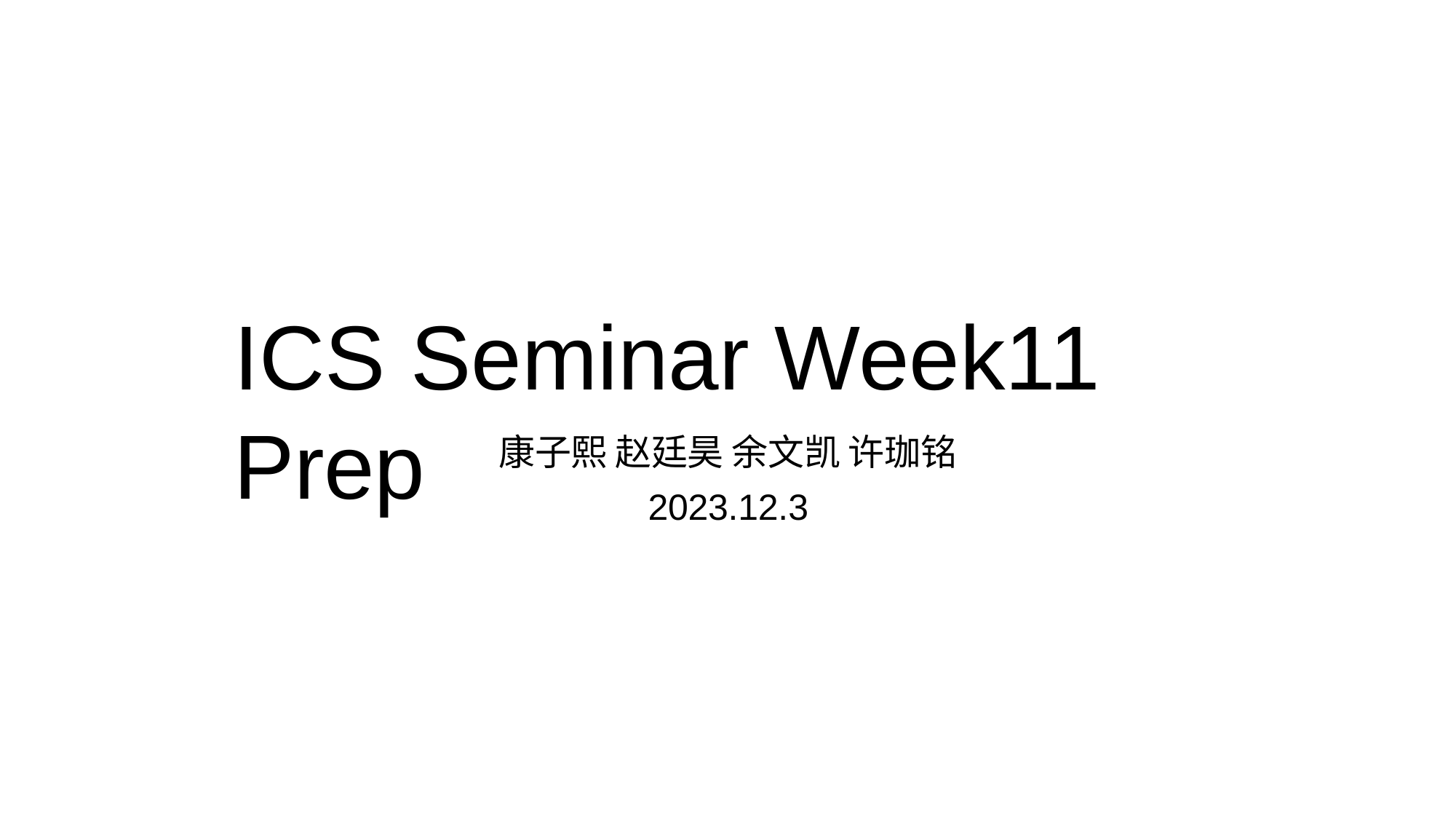

# ICS Seminar Week11 Prep
康子熙 赵廷昊 余文凯 许珈铭
2023.12.3